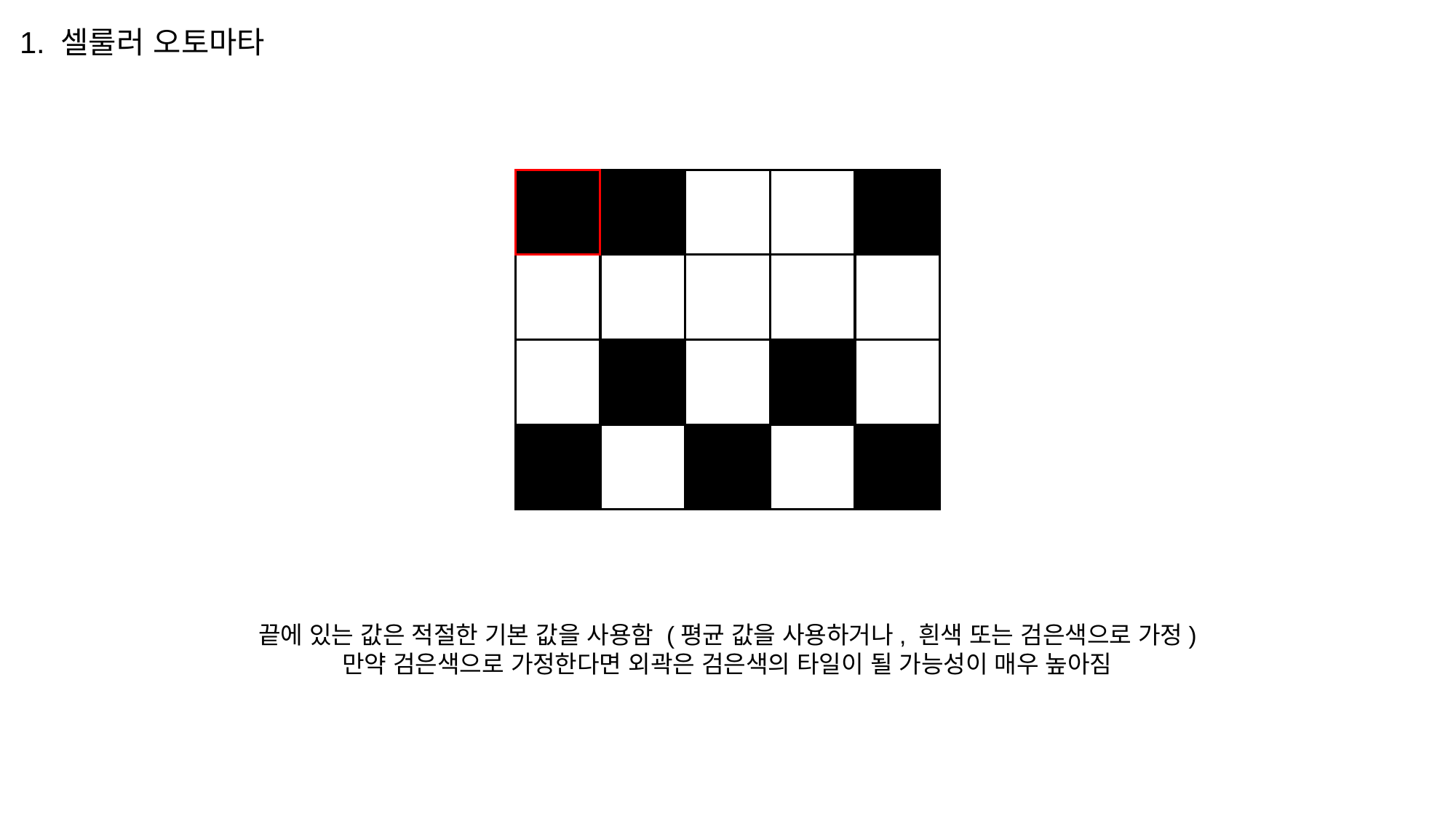

1. 셀룰러 오토마타

끝에 있는 값은 적절한 기본 값을 사용함 (평균 값을 사용하거나, 흰색 또는 검은색으로 가정)
만약 검은색으로 가정한다면 외곽은 검은색의 타일이 될 가능성이 매우 높아짐